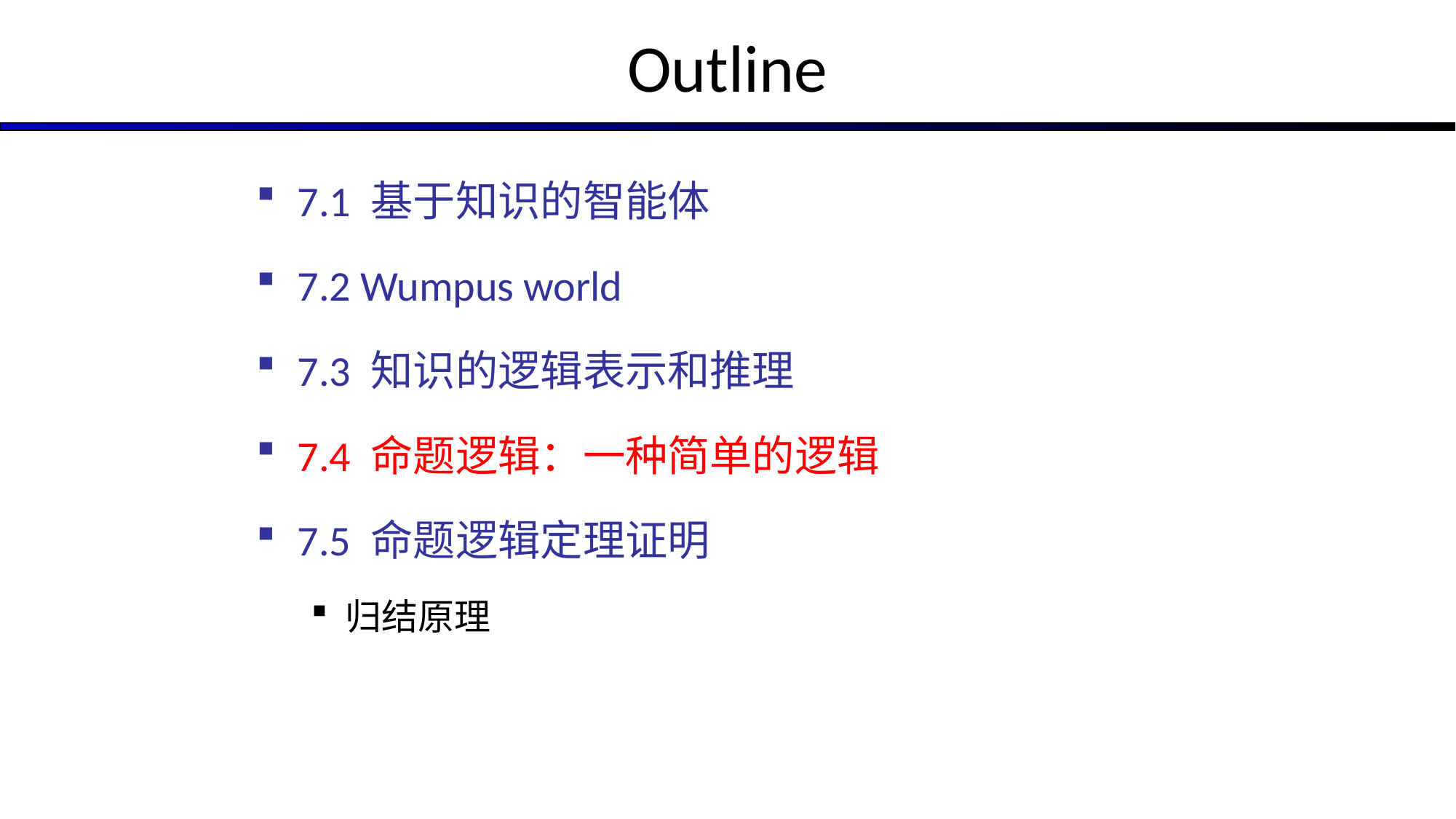

# Outline
7.1 基于知识的智能体
7.2 Wumpus world
7.3 知识的逻辑表示和推理
7.4 命题逻辑：一种简单的逻辑
7.5 命题逻辑定理证明
归结原理